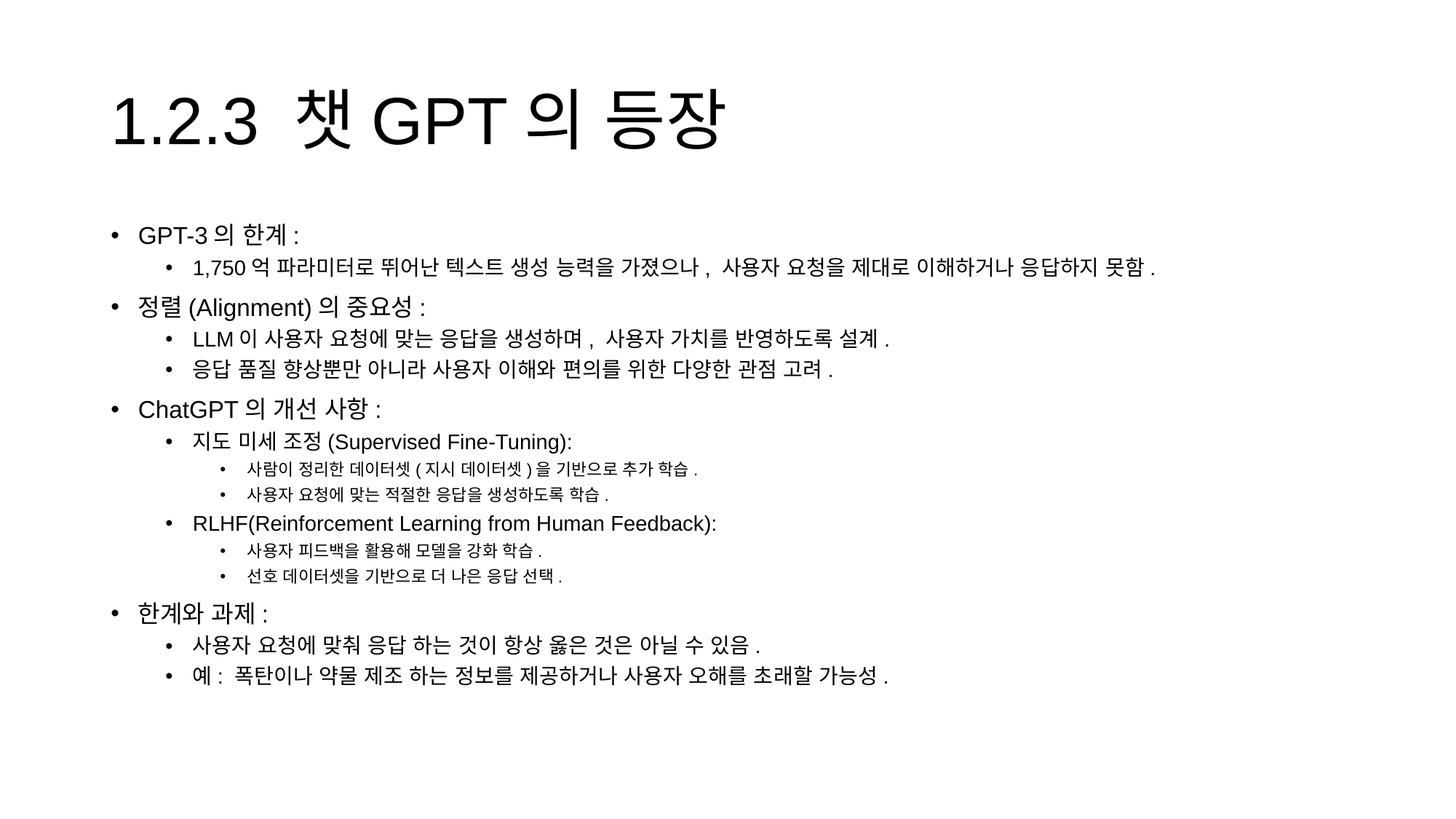

# 1.2.3 챗GPT의 등장
GPT-3의 한계:
1,750억 파라미터로 뛰어난 텍스트 생성 능력을 가졌으나, 사용자 요청을 제대로 이해하거나 응답하지 못함.
정렬(Alignment)의 중요성:
LLM이 사용자 요청에 맞는 응답을 생성하며, 사용자 가치를 반영하도록 설계.
응답 품질 향상뿐만 아니라 사용자 이해와 편의를 위한 다양한 관점 고려.
ChatGPT의 개선 사항:
지도 미세 조정(Supervised Fine-Tuning):
사람이 정리한 데이터셋(지시 데이터셋)을 기반으로 추가 학습.
사용자 요청에 맞는 적절한 응답을 생성하도록 학습.
RLHF(Reinforcement Learning from Human Feedback):
사용자 피드백을 활용해 모델을 강화 학습.
선호 데이터셋을 기반으로 더 나은 응답 선택.
한계와 과제:
사용자 요청에 맞춰 응답 하는 것이 항상 옳은 것은 아닐 수 있음.
예: 폭탄이나 약물 제조 하는 정보를 제공하거나 사용자 오해를 초래할 가능성.